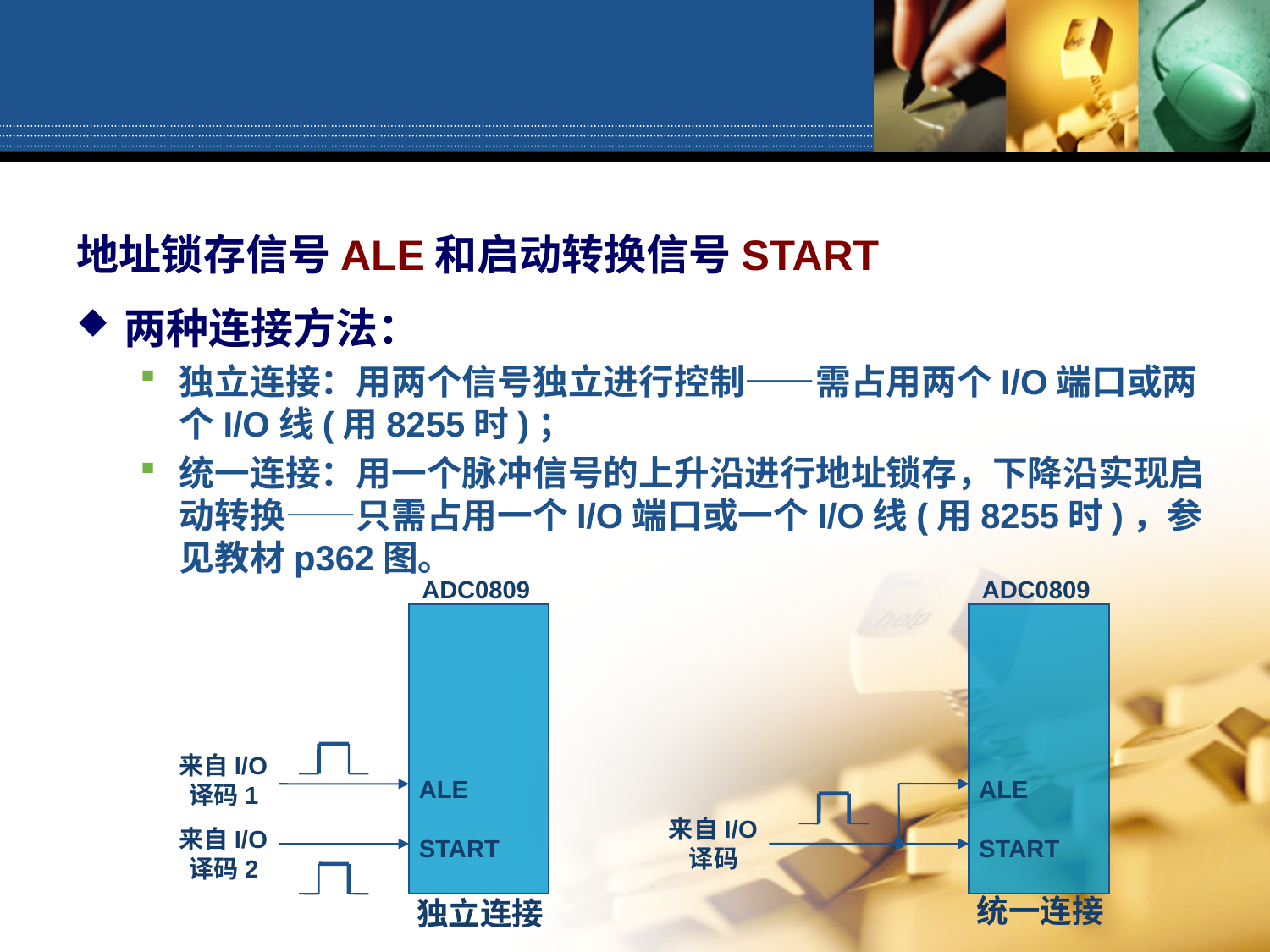

地址锁存信号ALE和启动转换信号START
两种连接方法：
独立连接：用两个信号独立进行控制——需占用两个I/O端口或两个I/O线(用8255时)；
统一连接：用一个脉冲信号的上升沿进行地址锁存，下降沿实现启动转换——只需占用一个I/O端口或一个I/O线(用8255时)，参见教材p362图。
ADC0809
ADC0809

来自I/O译码1
ALE

START
ALE

START

来自I/O译码
来自I/O译码2

统一连接
独立连接